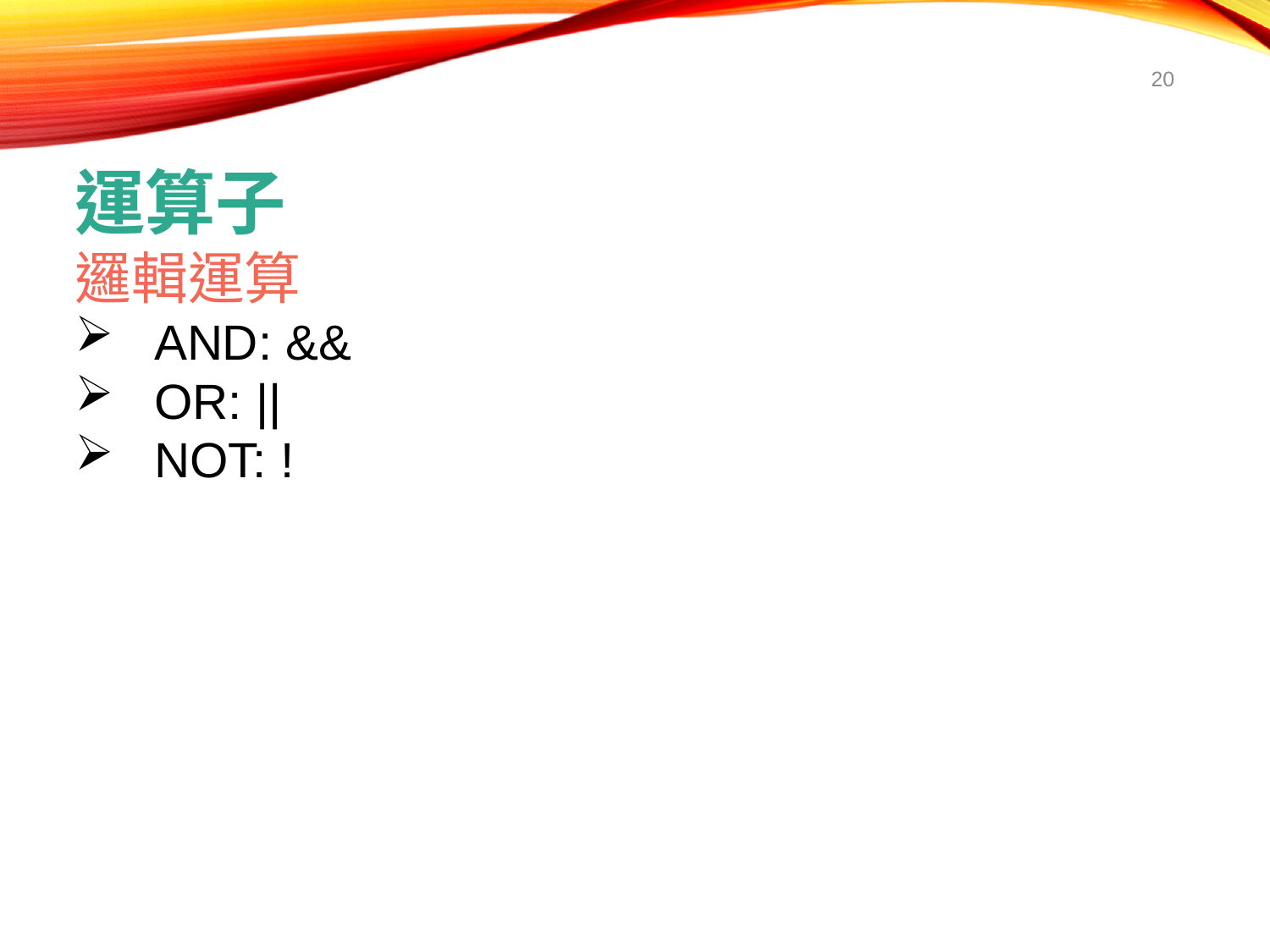

20
運算子
邏輯運算
AND: &&
OR: ||
NOT: !